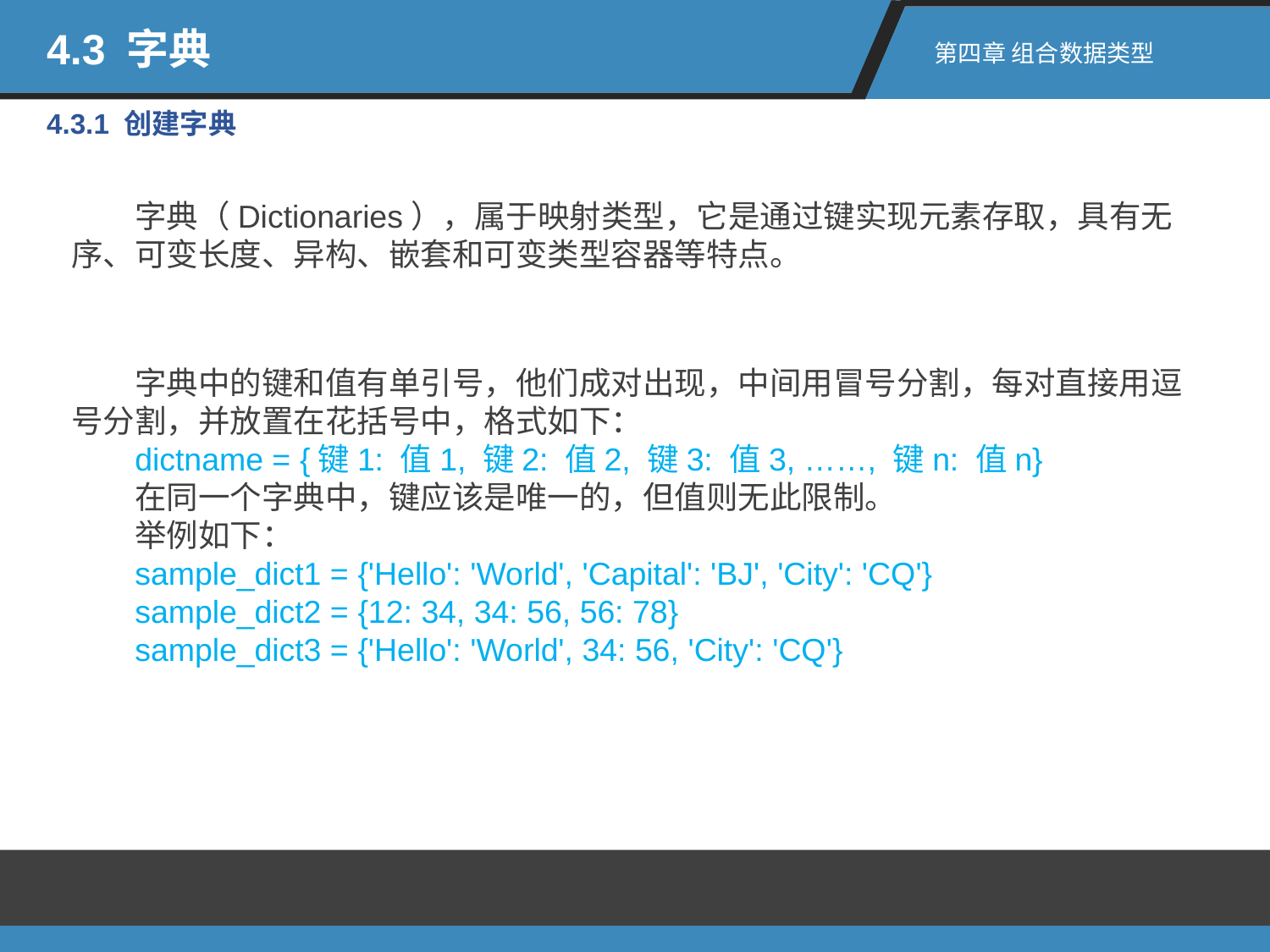

4.3 字典
第四章 组合数据类型
4.3.1 创建字典
字典（Dictionaries），属于映射类型，它是通过键实现元素存取，具有无序、可变长度、异构、嵌套和可变类型容器等特点。
字典中的键和值有单引号，他们成对出现，中间用冒号分割，每对直接用逗号分割，并放置在花括号中，格式如下：
dictname = {键1: 值1, 键2: 值2, 键3: 值3, ……, 键n: 值n}
在同一个字典中，键应该是唯一的，但值则无此限制。
举例如下：
sample_dict1 = {'Hello': 'World', 'Capital': 'BJ', 'City': 'CQ'}
sample_dict2 = {12: 34, 34: 56, 56: 78}
sample_dict3 = {'Hello': 'World', 34: 56, 'City': 'CQ'}